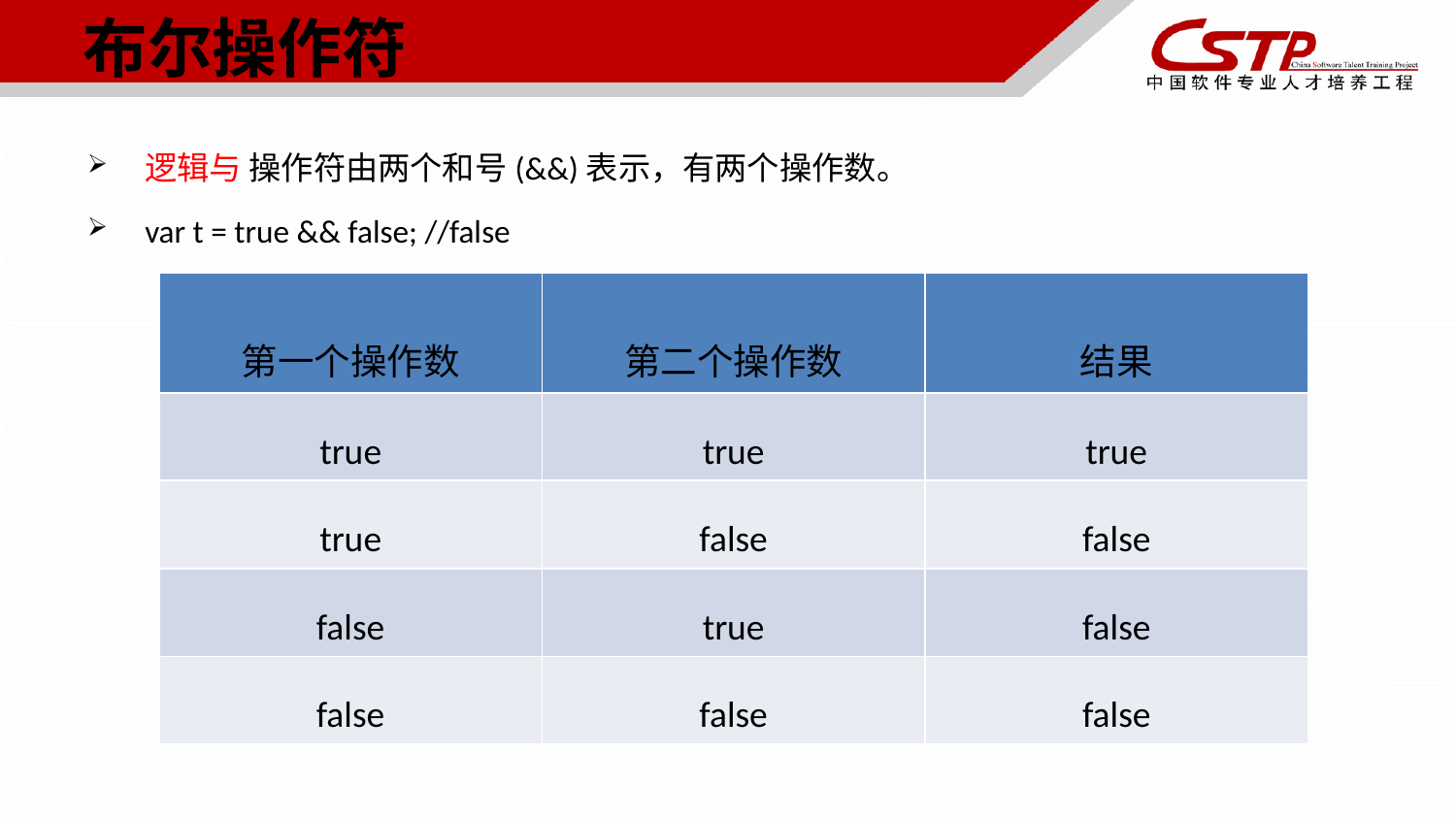

# 布尔操作符
逻辑与 操作符由两个和号(&&)表示，有两个操作数。
var t = true && false; //false
| 第一个操作数 | 第二个操作数 | 结果 |
| --- | --- | --- |
| true | true | true |
| true | false | false |
| false | true | false |
| false | false | false |